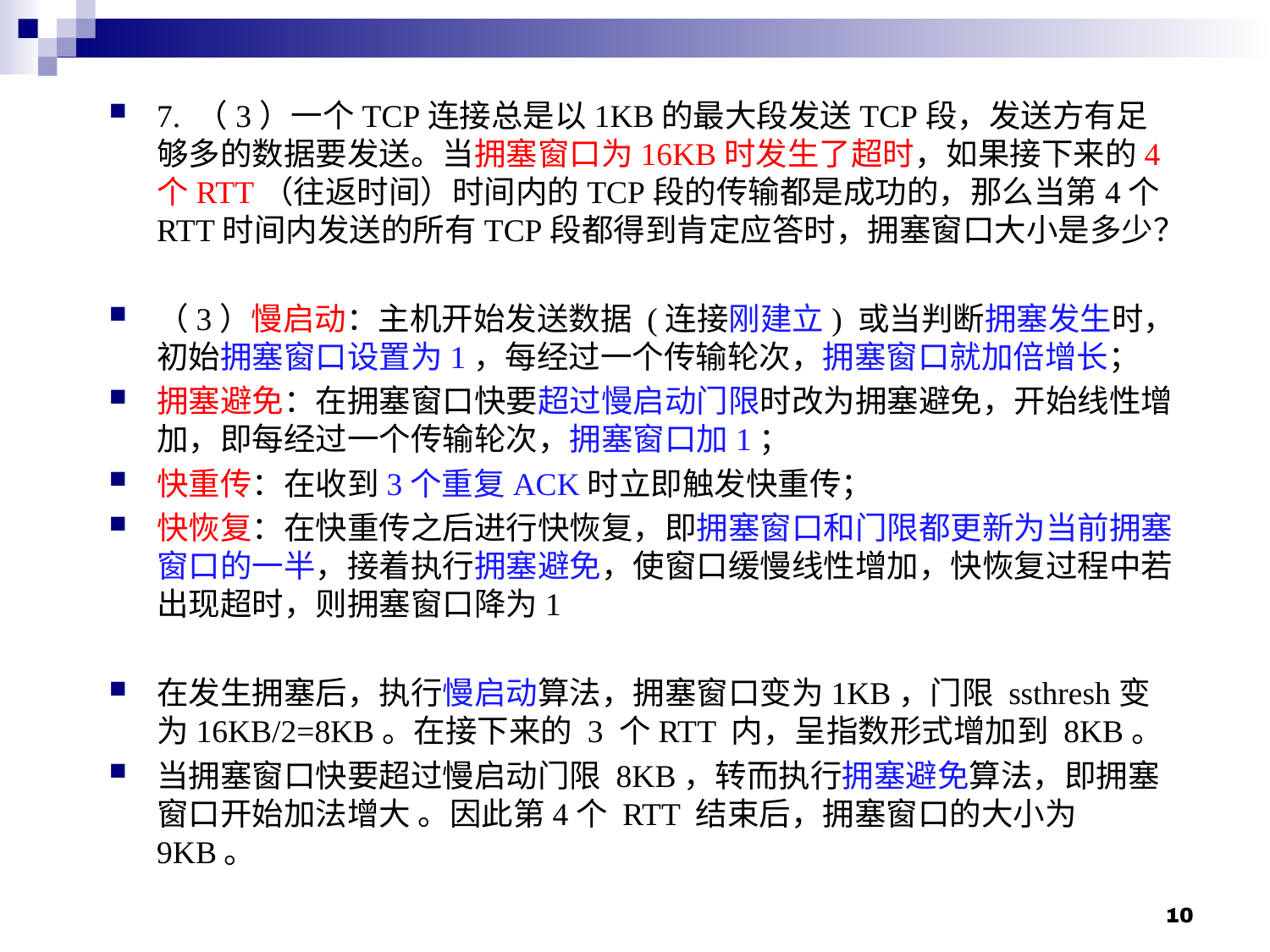

7. （3）一个TCP连接总是以1KB的最大段发送TCP段，发送方有足够多的数据要发送。当拥塞窗口为16KB时发生了超时，如果接下来的4个RTT（往返时间）时间内的TCP段的传输都是成功的，那么当第4个RTT时间内发送的所有TCP段都得到肯定应答时，拥塞窗口大小是多少？

（3）慢启动：主机开始发送数据 (连接刚建立) 或当判断拥塞发生时，初始拥塞窗口设置为1，每经过一个传输轮次，拥塞窗口就加倍增长；
拥塞避免：在拥塞窗口快要超过慢启动门限时改为拥塞避免，开始线性增加，即每经过一个传输轮次，拥塞窗口加1；
快重传：在收到3个重复ACK时立即触发快重传；
快恢复：在快重传之后进行快恢复，即拥塞窗口和门限都更新为当前拥塞窗口的一半，接着执行拥塞避免，使窗口缓慢线性增加，快恢复过程中若出现超时，则拥塞窗口降为1

在发生拥塞后，执行慢启动算法，拥塞窗口变为1KB，门限 ssthresh变为16KB/2=8KB。在接下来的 3 个RTT 内，呈指数形式增加到 8KB。
当拥塞窗口快要超过慢启动门限 8KB，转而执行拥塞避免算法，即拥塞窗口开始加法增大 。因此第4个 RTT 结束后，拥塞窗口的大小为 9KB。
10